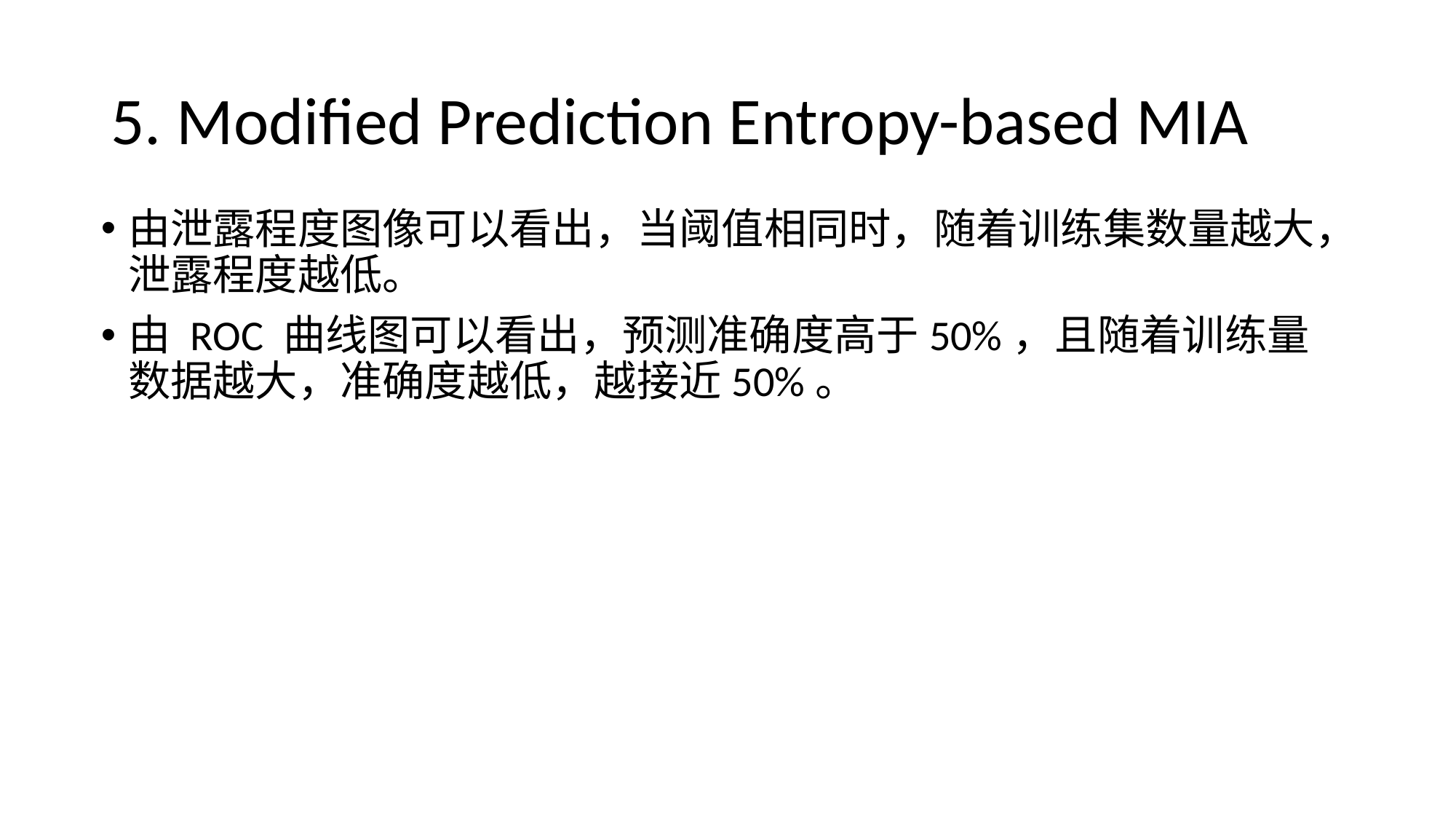

# 5. Modified Prediction Entropy-based MIA
由泄露程度图像可以看出，当阈值相同时，随着训练集数量越大，泄露程度越低。
由 ROC 曲线图可以看出，预测准确度高于50%，且随着训练量数据越大，准确度越低，越接近50%。